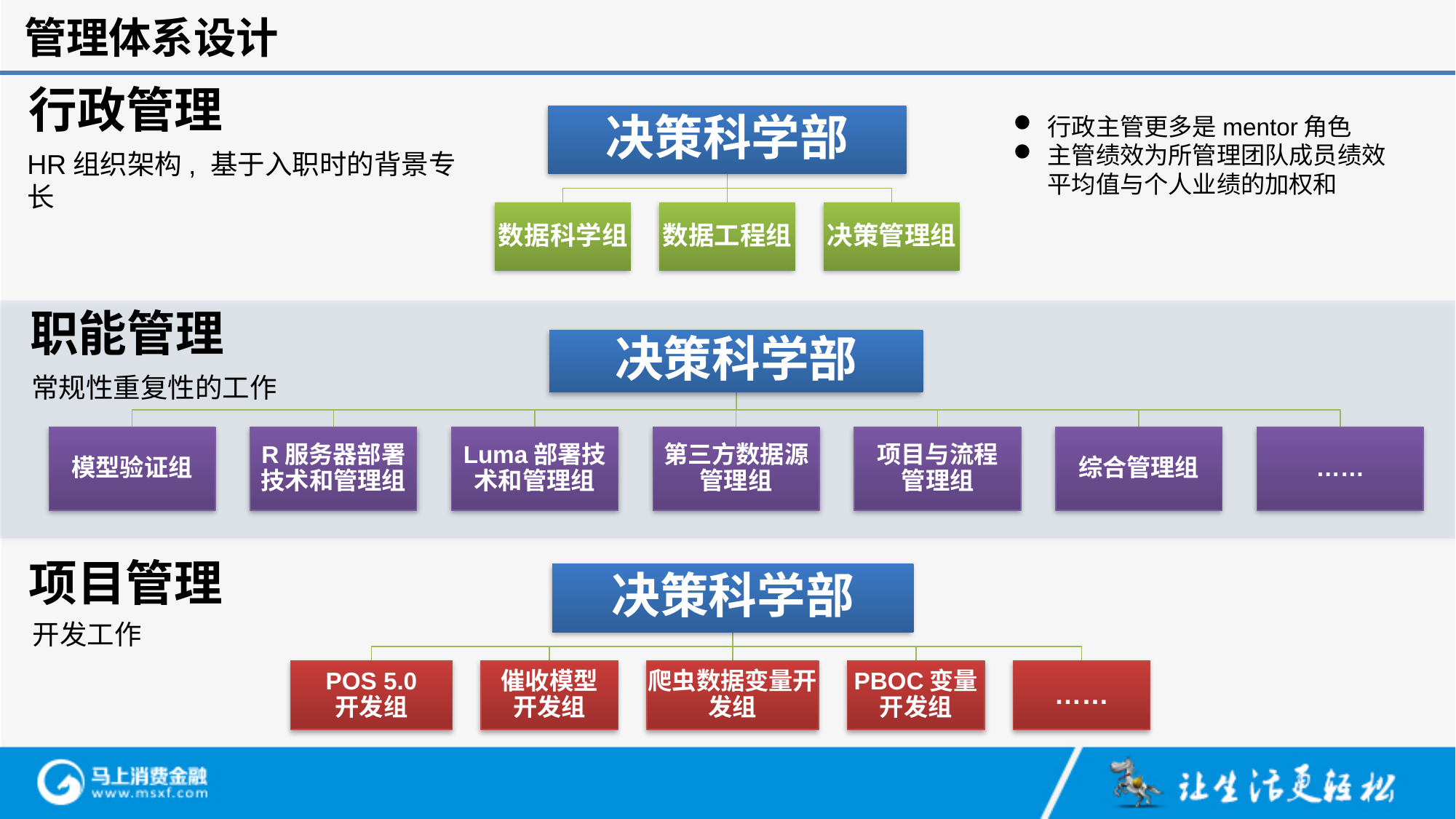

管理体系设计
行政管理
决策科学部
数据科学组
数据工程组
决策管理组
行政主管更多是mentor角色
主管绩效为所管理团队成员绩效平均值与个人业绩的加权和
HR组织架构, 基于入职时的背景专长
职能管理

决策科学部
模型验证组
R服务器部署技术和管理组
Luma部署技术和管理组
第三方数据源管理组
项目与流程
管理组
综合管理组
……
常规性重复性的工作
项目管理
决策科学部
POS 5.0
开发组
催收模型
开发组
爬虫数据变量开发组
PBOC变量开发组
……
开发工作